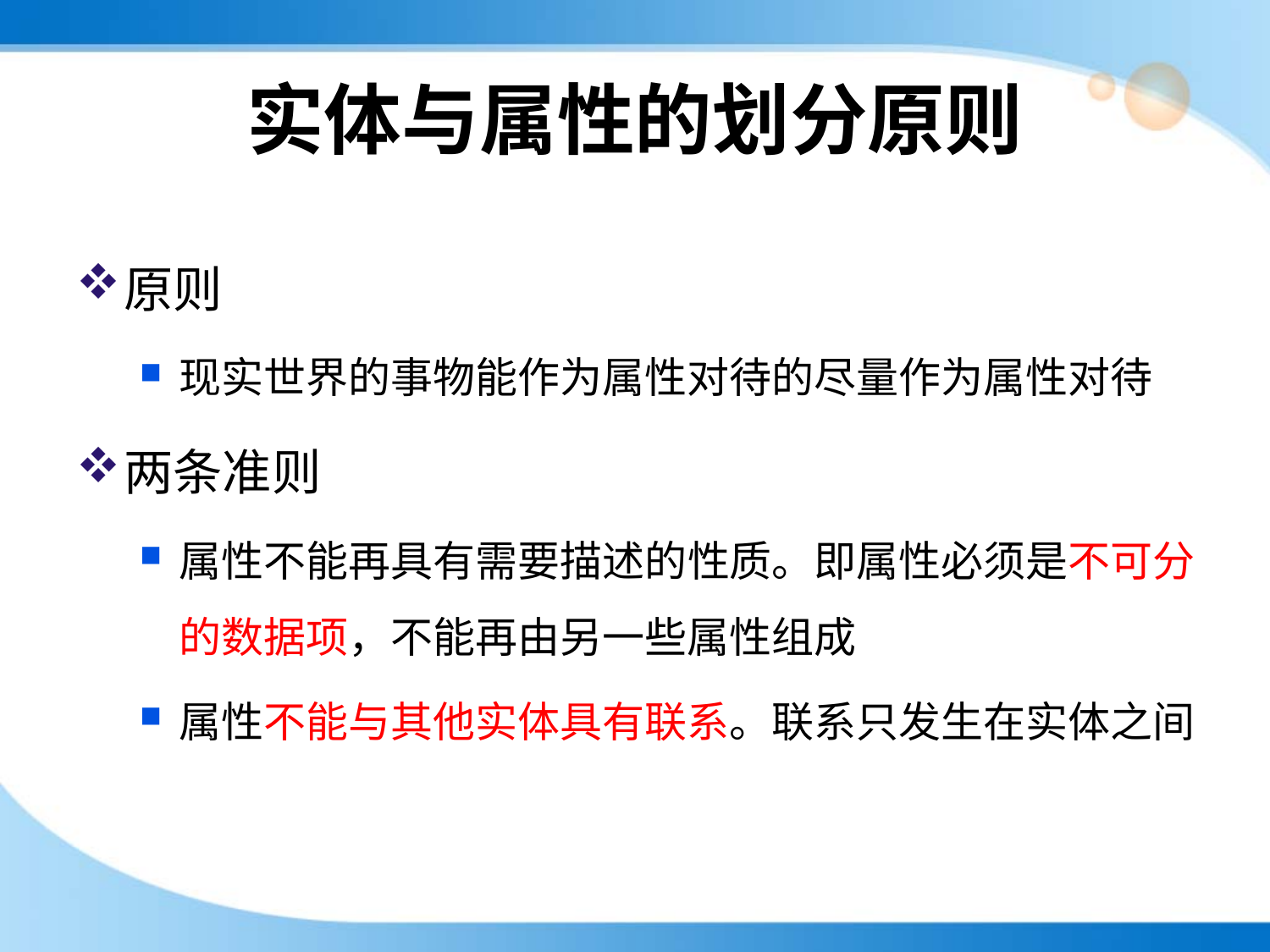

# 实体与属性的划分原则
原则
现实世界的事物能作为属性对待的尽量作为属性对待
两条准则
属性不能再具有需要描述的性质。即属性必须是不可分的数据项，不能再由另一些属性组成
属性不能与其他实体具有联系。联系只发生在实体之间